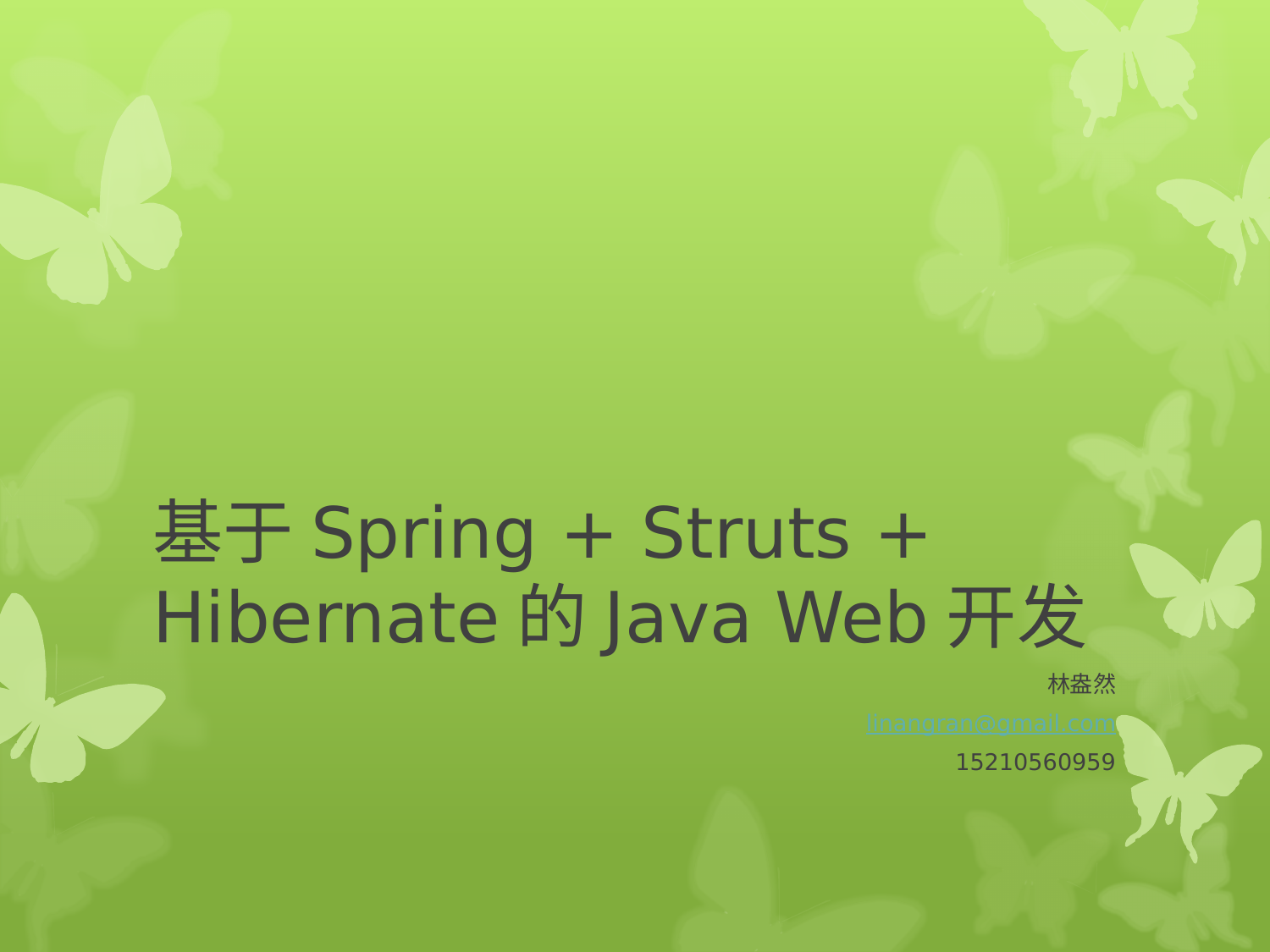

# 基于Spring + Struts + Hibernate的Java Web开发
林盎然
linangran@gmail.com
15210560959